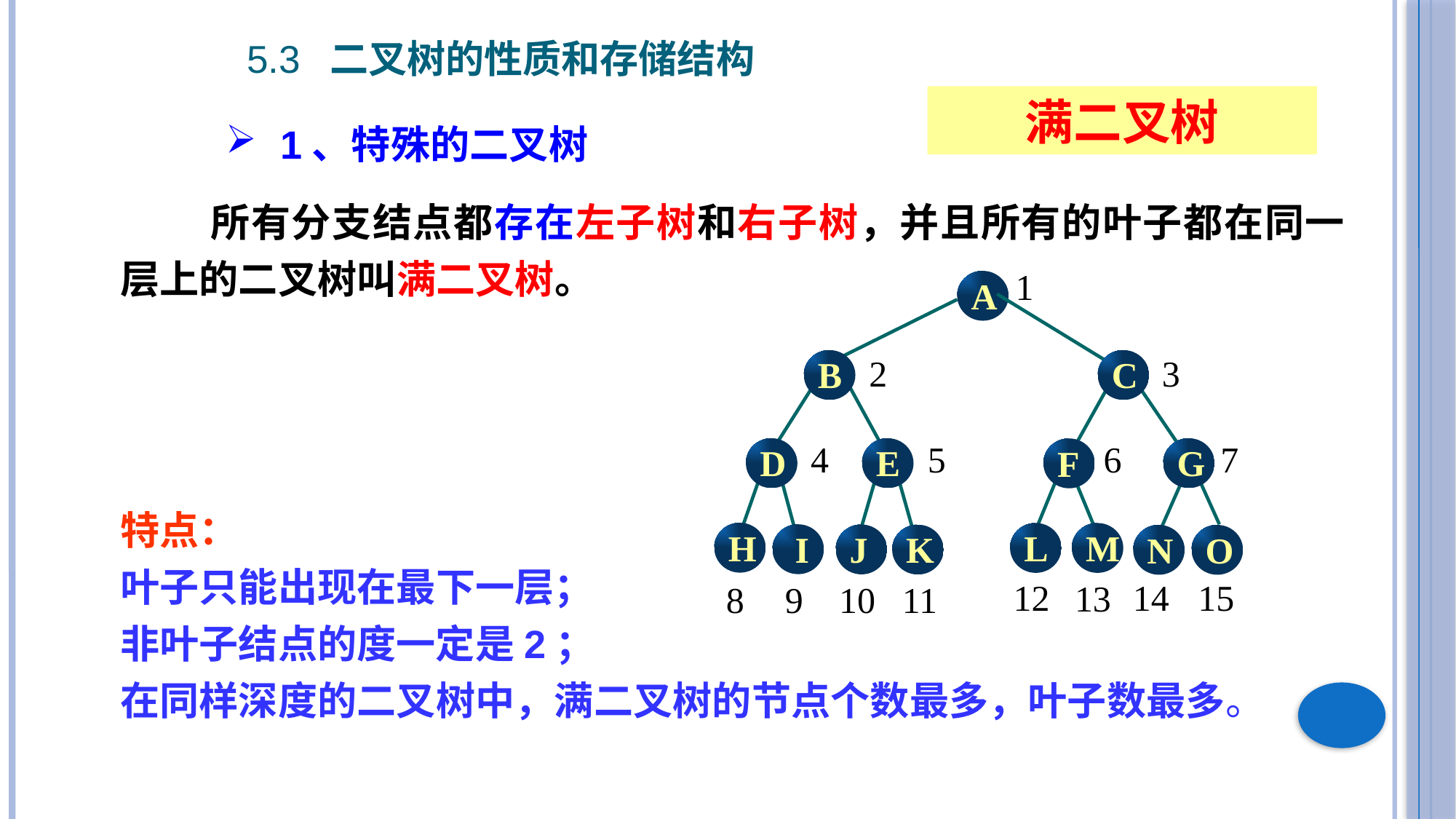

5.3  二叉树的性质和存储结构
满二叉树
1、特殊的二叉树
        所有分支结点都存在左子树和右子树，并且所有的叶子都在同一层上的二叉树叫满二叉树。

特点：
叶子只能出现在最下一层；
非叶子结点的度一定是2；
在同样深度的二叉树中，满二叉树的节点个数最多，叶子数最多。
1
A

2
3
B
C

4
5
6
7
D
E
G
F

H
L
M
I
J
K
N
O
12
14
15
13
8
9
10
11